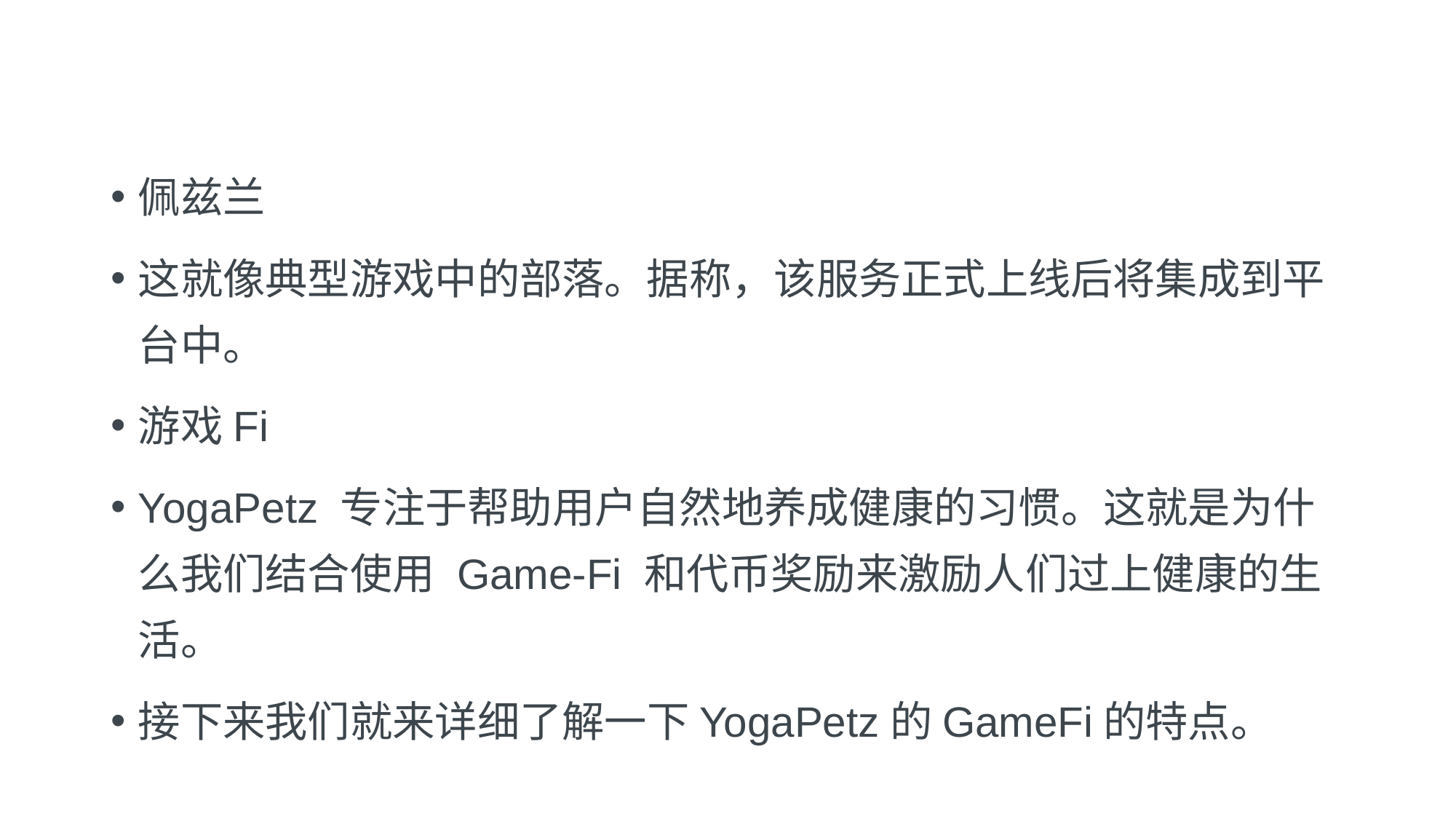

佩兹兰
这就像典型游戏中的部落。据称，该服务正式上线后将集成到平台中。
游戏Fi
YogaPetz 专注于帮助用户自然地养成健康的习惯。这就是为什么我们结合使用 Game-Fi 和代币奖励来激励人们过上健康的生活。
接下来我们就来详细了解一下YogaPetz的GameFi的特点。